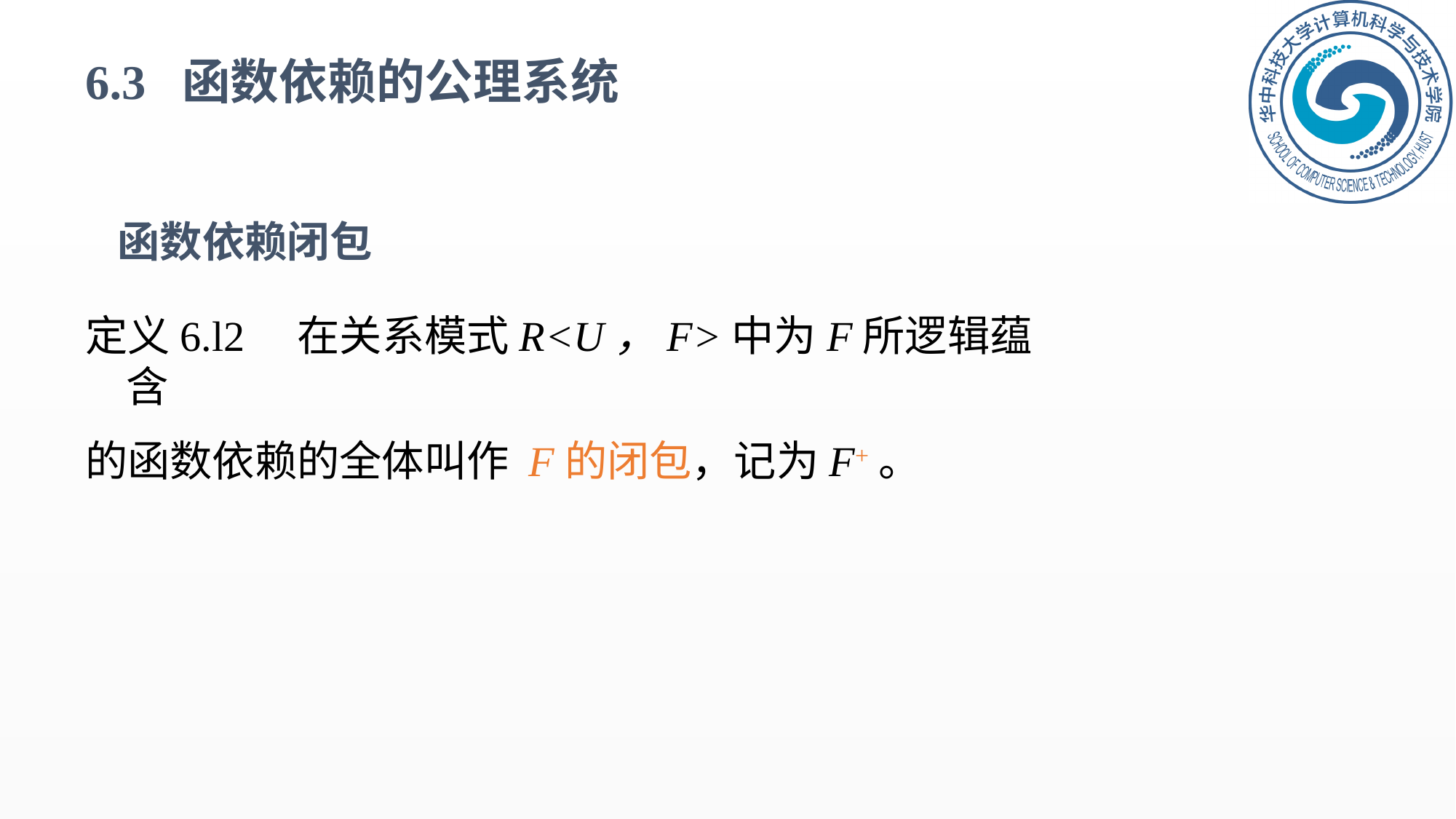

6.3  函数依赖的公理系统
 函数依赖闭包
定义6.l2    在关系模式R<U，F>中为F所逻辑蕴含
的函数依赖的全体叫作 F的闭包，记为F+。